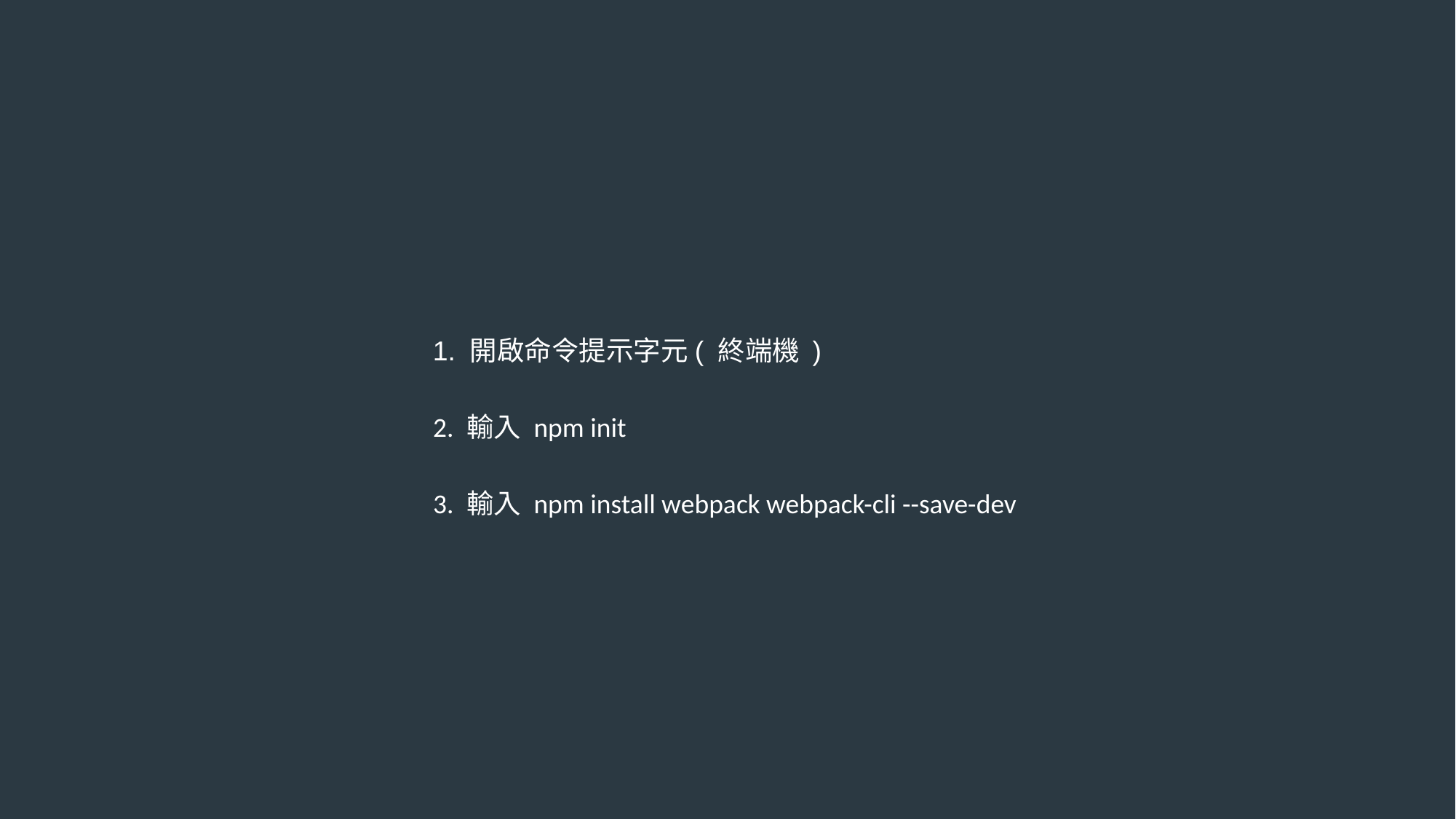

1. 開啟命令提示字元( 終端機 )
2. 輸入 npm init

3. 輸入 npm install webpack webpack-cli --save-dev